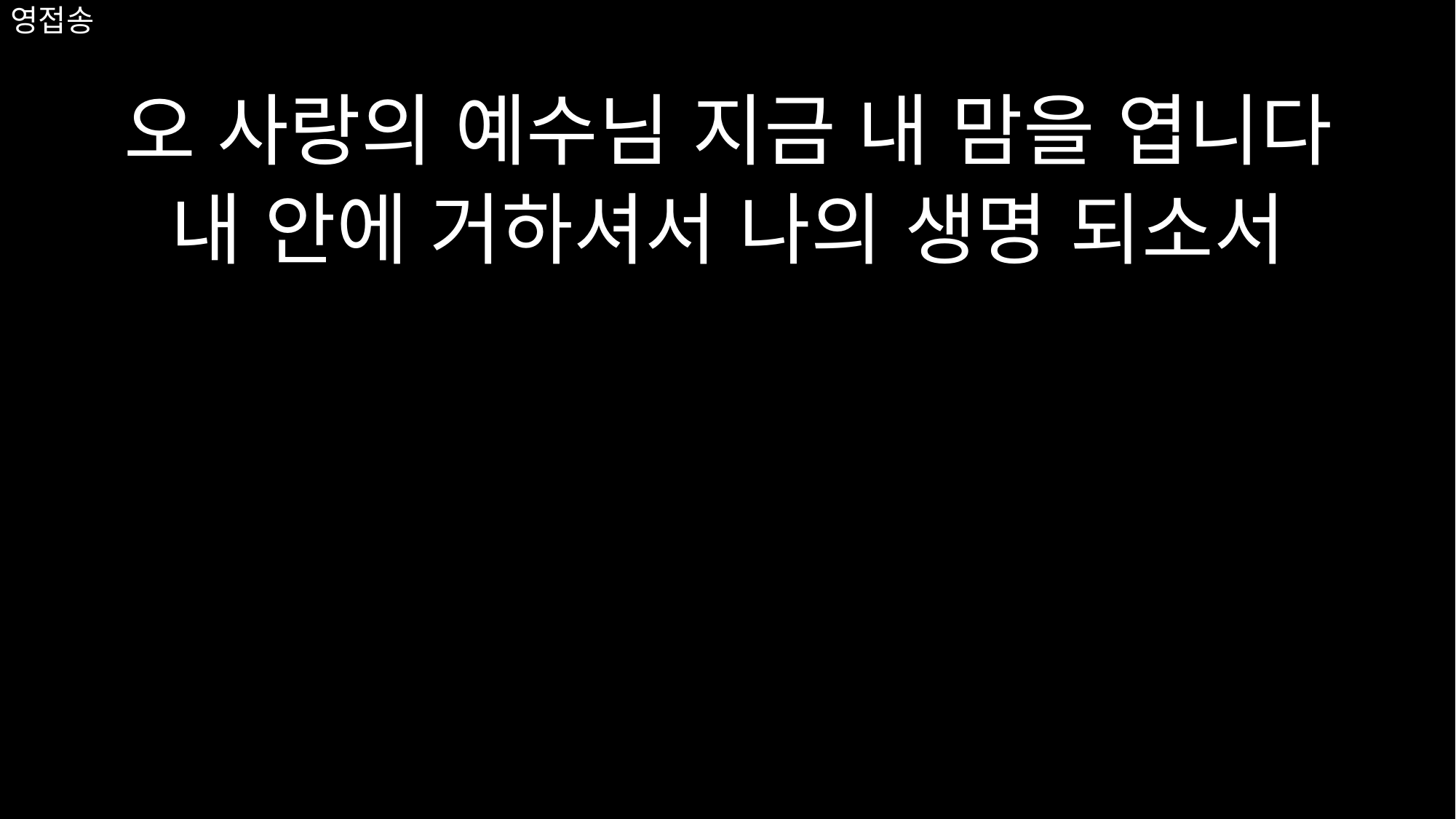

오 사랑의 예수님 지금 내 맘을 엽니다
내 안에 거하셔서 나의 생명 되소서

# 영접송